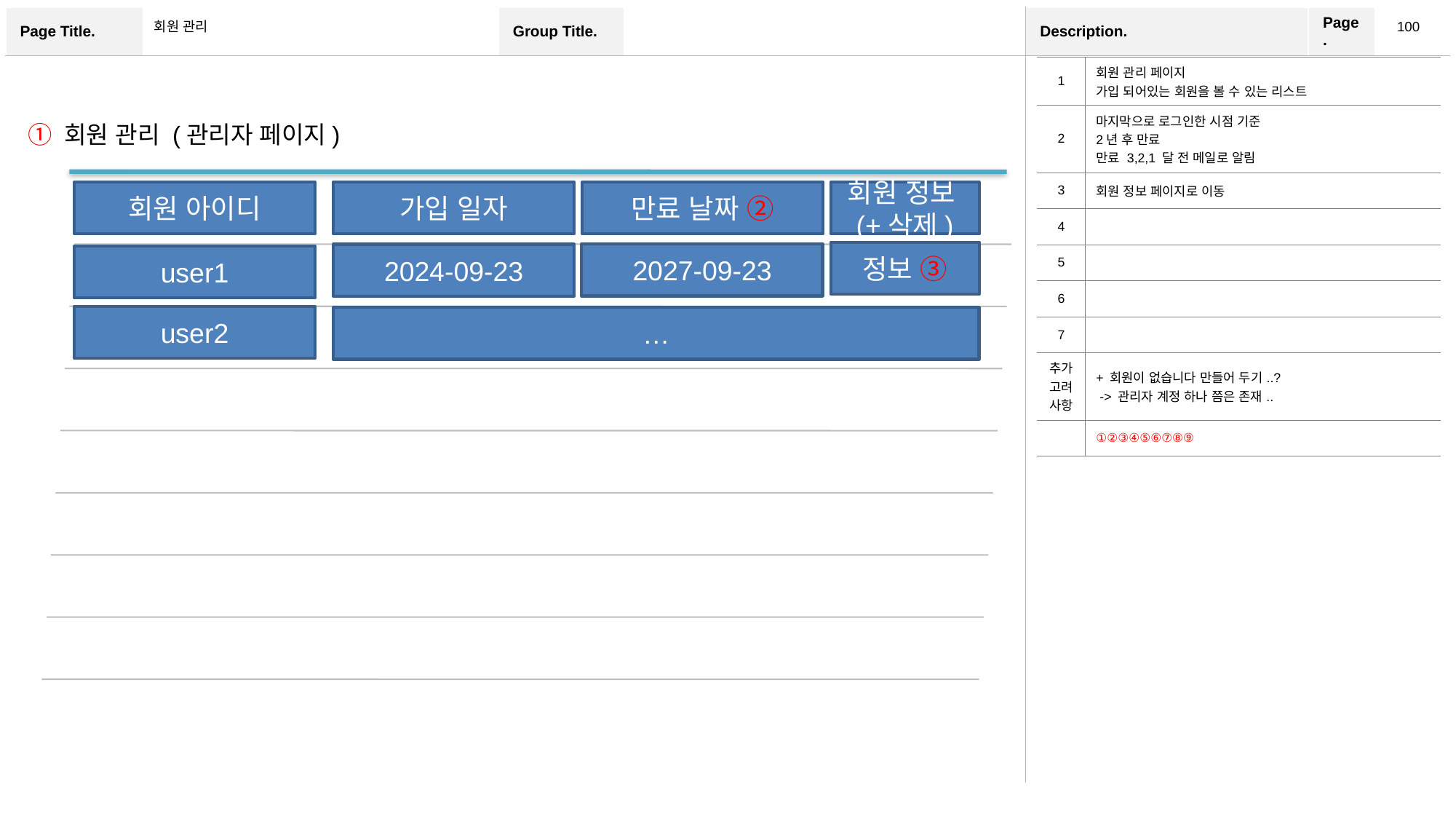

100
# 회원 관리

| 1 | 회원 관리 페이지 가입 되어있는 회원을 볼 수 있는 리스트 |
| --- | --- |
| 2 | 마지막으로 로그인한 시점 기준 2년 후 만료 만료 3,2,1 달 전 메일로 알림 |
| 3 | 회원 정보 페이지로 이동 |
| 4 |  |
| 5 |  |
| 6 |  |
| 7 |  |
| 추가 고려 사항 | + 회원이 없습니다 만들어 두기..? -> 관리자 계정 하나 쯤은 존재.. |
|  | ①②③④⑤⑥⑦⑧⑨ |
① 회원 관리 (관리자 페이지)
만료 날짜 ②
회원 아이디
가입 일자
회원 정보(+삭제)
정보 ③
2027-09-23
2024-09-23
user1
user2
…